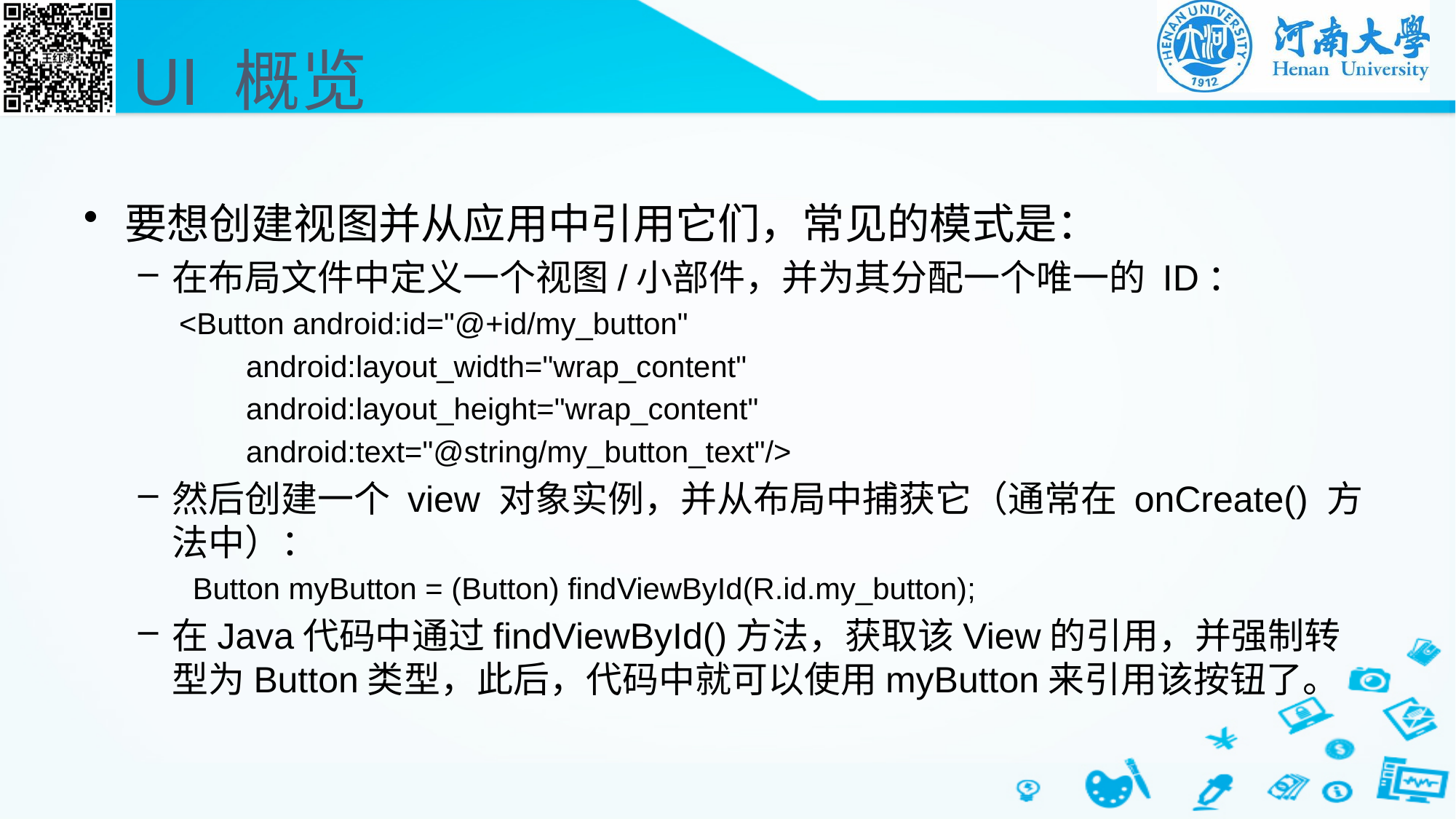

# UI 概览
要想创建视图并从应用中引用它们，常见的模式是：
在布局文件中定义一个视图/小部件，并为其分配一个唯一的 ID：
<Button android:id="@+id/my_button"
        android:layout_width="wrap_content"
        android:layout_height="wrap_content"
        android:text="@string/my_button_text"/>
然后创建一个 view 对象实例，并从布局中捕获它（通常在 onCreate() 方法中）：
Button myButton = (Button) findViewById(R.id.my_button);
在Java代码中通过findViewById()方法，获取该View的引用，并强制转型为Button类型，此后，代码中就可以使用myButton来引用该按钮了。